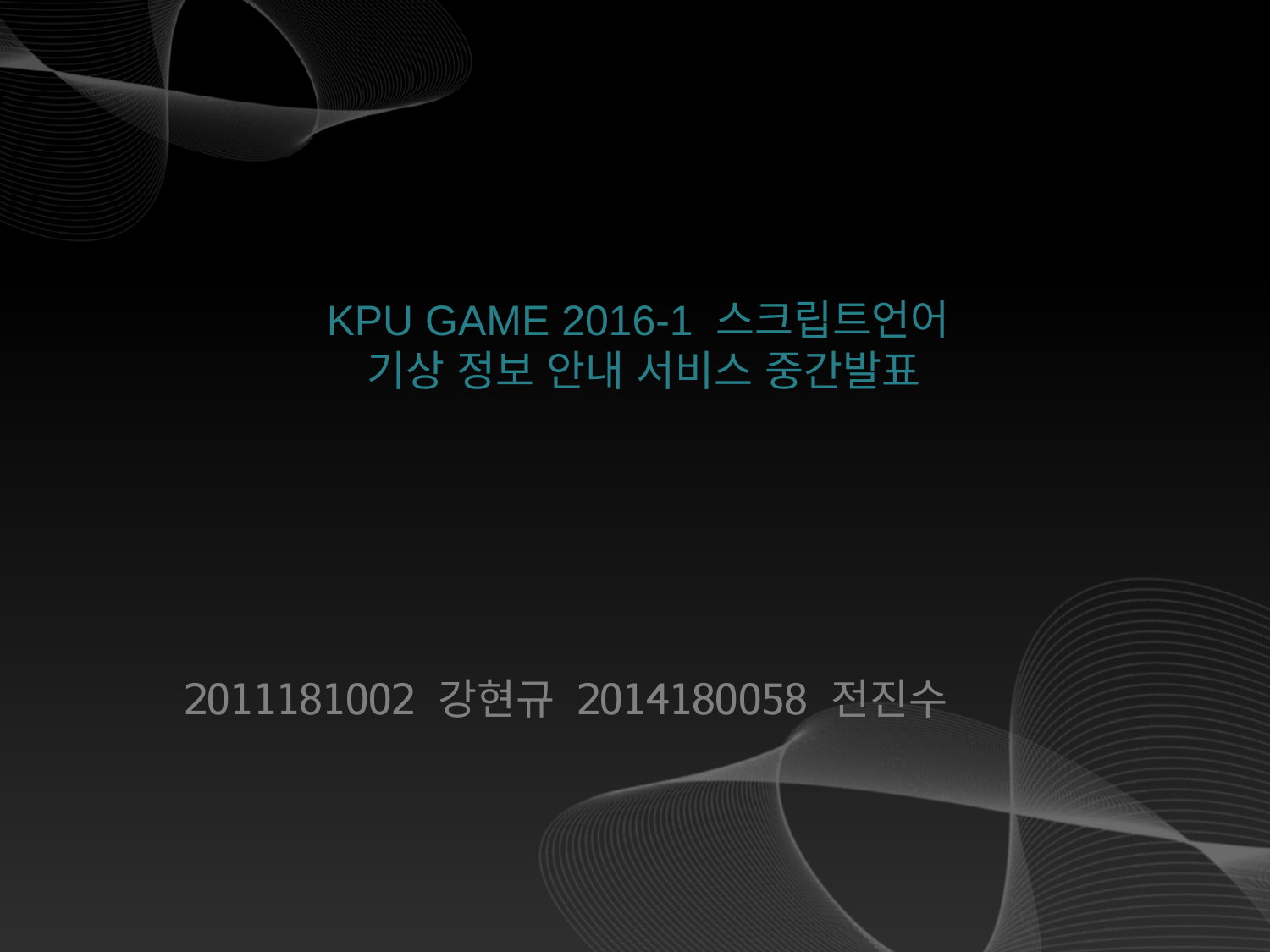

# KPU GAME 2016-1 스크립트언어
기상 정보 안내 서비스 중간발표
2011181002 강현규 2014180058 전진수